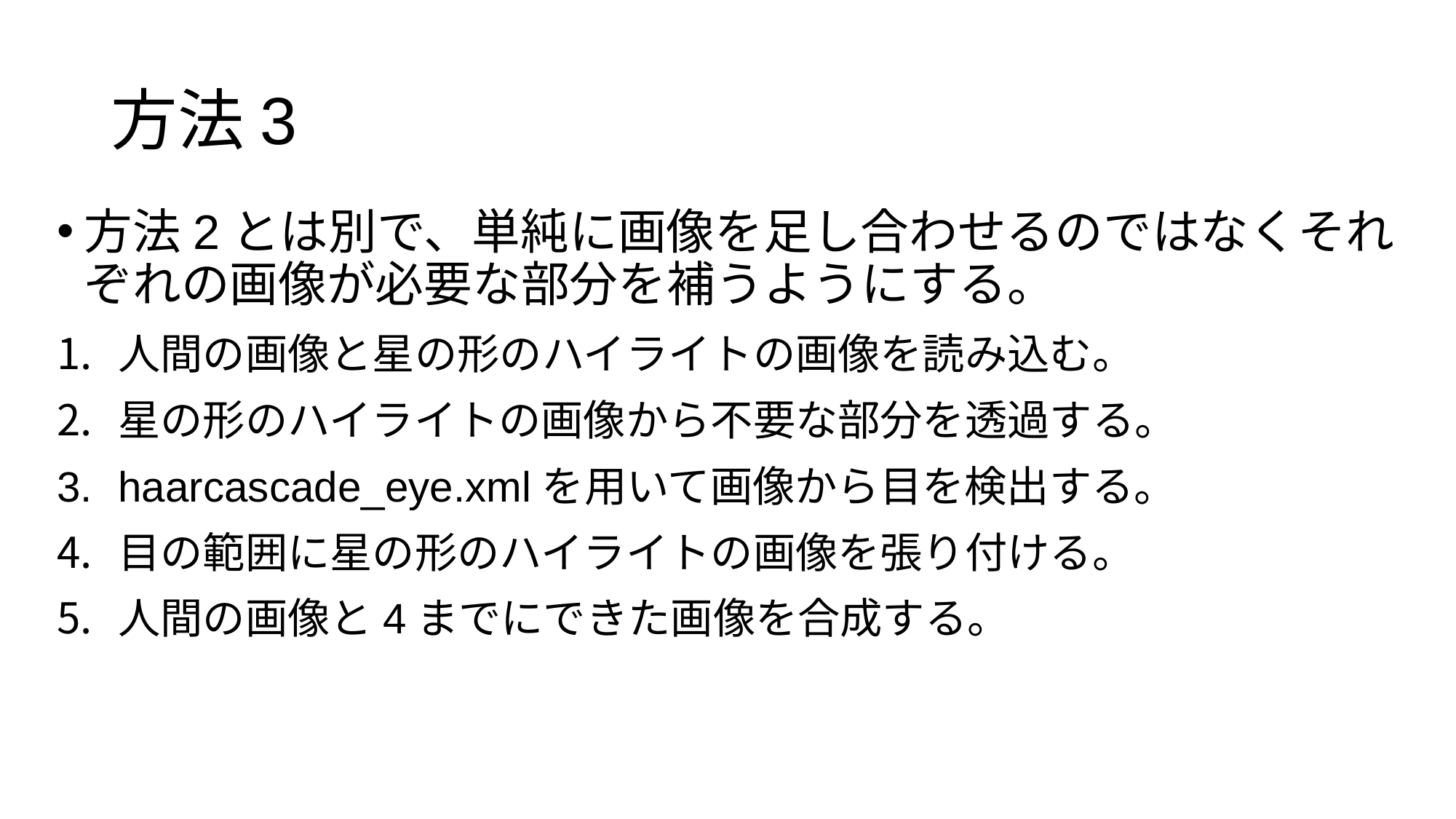

# 方法3
方法2とは別で、単純に画像を足し合わせるのではなくそれぞれの画像が必要な部分を補うようにする。
人間の画像と星の形のハイライトの画像を読み込む。
星の形のハイライトの画像から不要な部分を透過する。
haarcascade_eye.xmlを用いて画像から目を検出する。
目の範囲に星の形のハイライトの画像を張り付ける。
人間の画像と4までにできた画像を合成する。